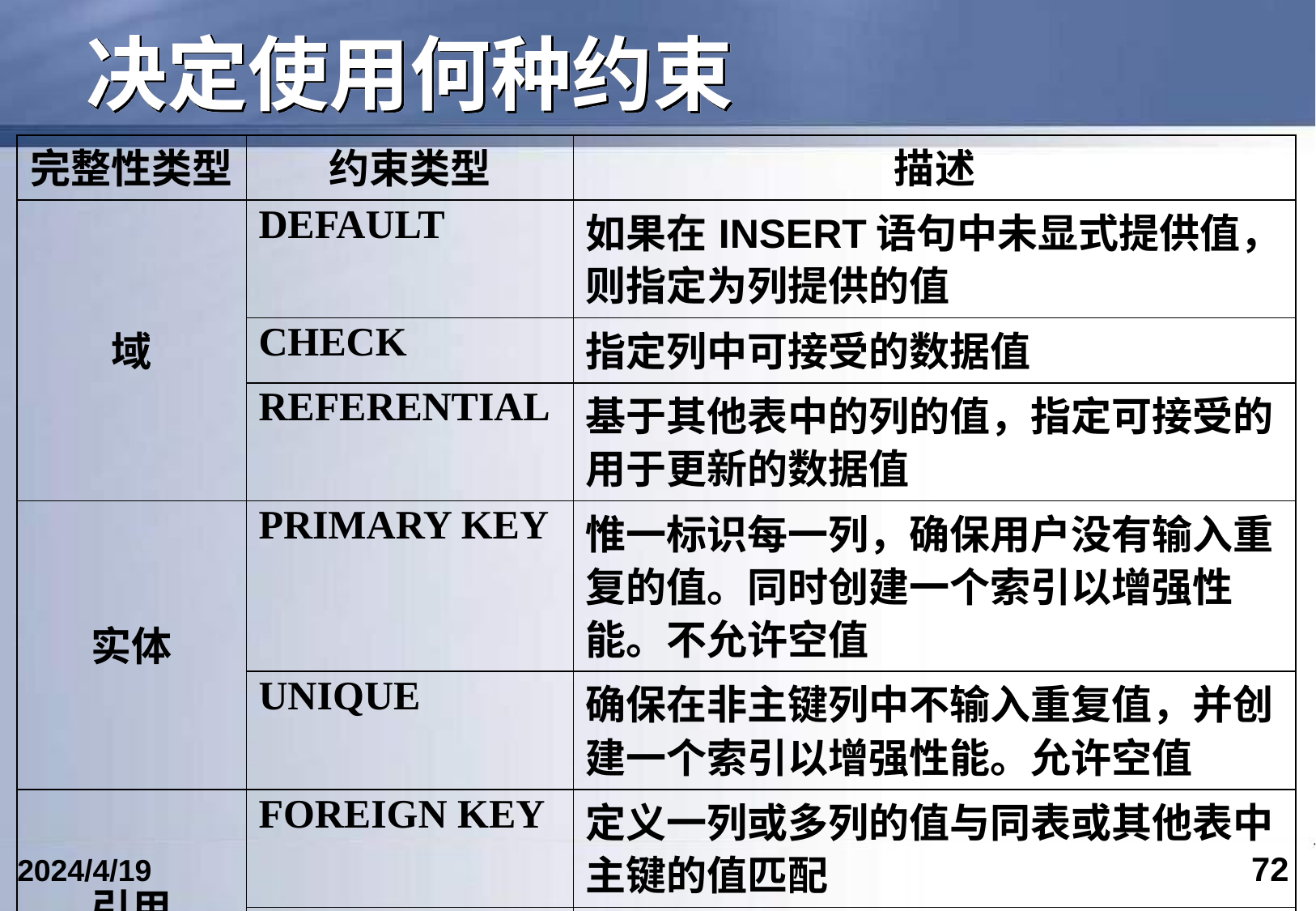

# 决定使用何种约束
| 完整性类型 | 约束类型 | 描述 |
| --- | --- | --- |
| 域 | DEFAULT | 如果在INSERT语句中未显式提供值，则指定为列提供的值 |
|  | CHECK | 指定列中可接受的数据值 |
|  | REFERENTIAL | 基于其他表中的列的值，指定可接受的用于更新的数据值 |
| 实体 | PRIMARY KEY | 惟一标识每一列，确保用户没有输入重复的值。同时创建一个索引以增强性能。不允许空值 |
|  | UNIQUE | 确保在非主键列中不输入重复值，并创建一个索引以增强性能。允许空值 |
| 引用 | FOREIGN KEY | 定义一列或多列的值与同表或其他表中主键的值匹配 |
|  | CHECK | 基于同表中其他列的值，指定列中可接受的数据值 |
72
2024/4/19